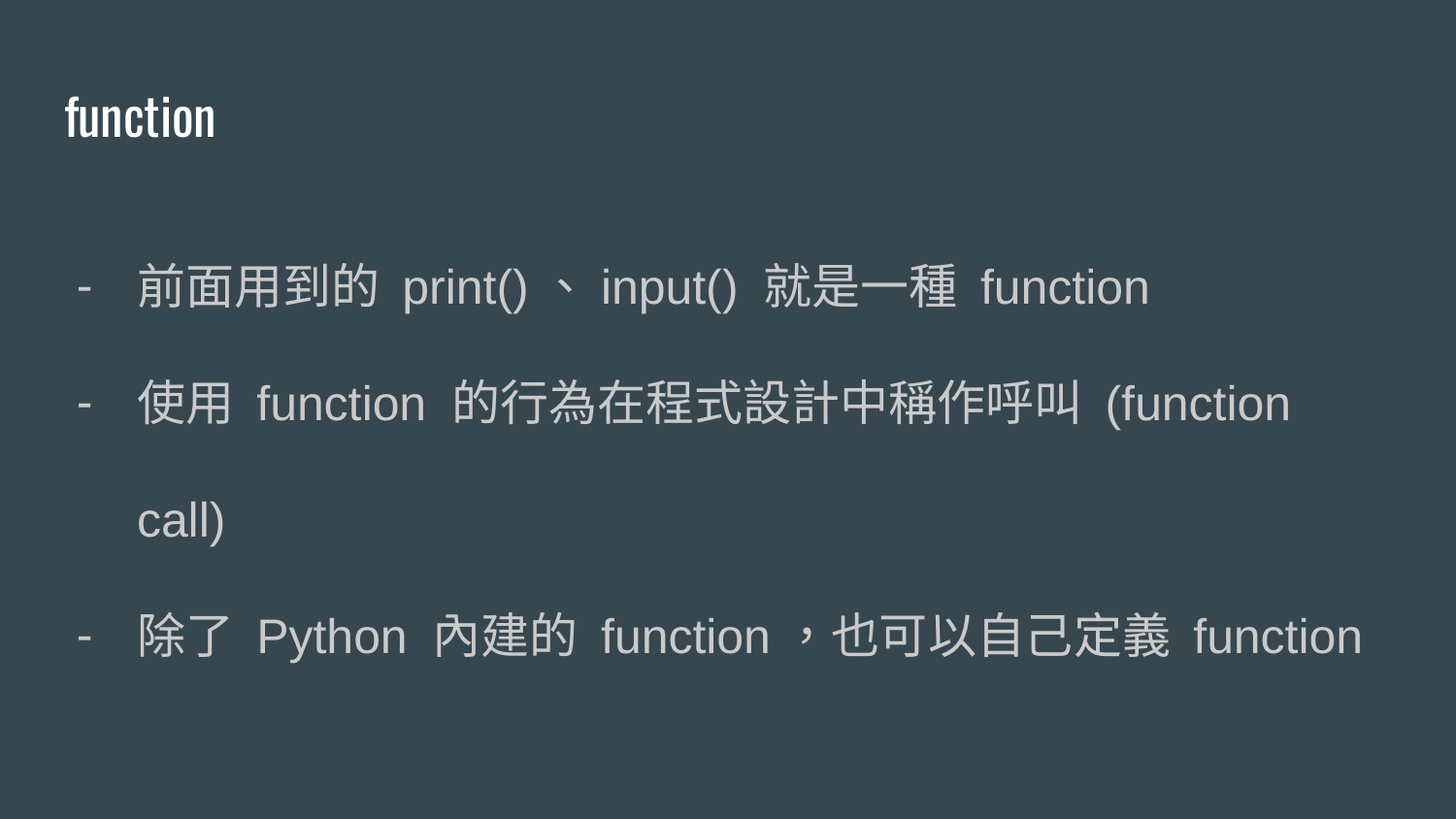

# function
前面用到的 print()、input() 就是一種 function
使用 function 的行為在程式設計中稱作呼叫 (function call)
除了 Python 內建的 function，也可以自己定義 function